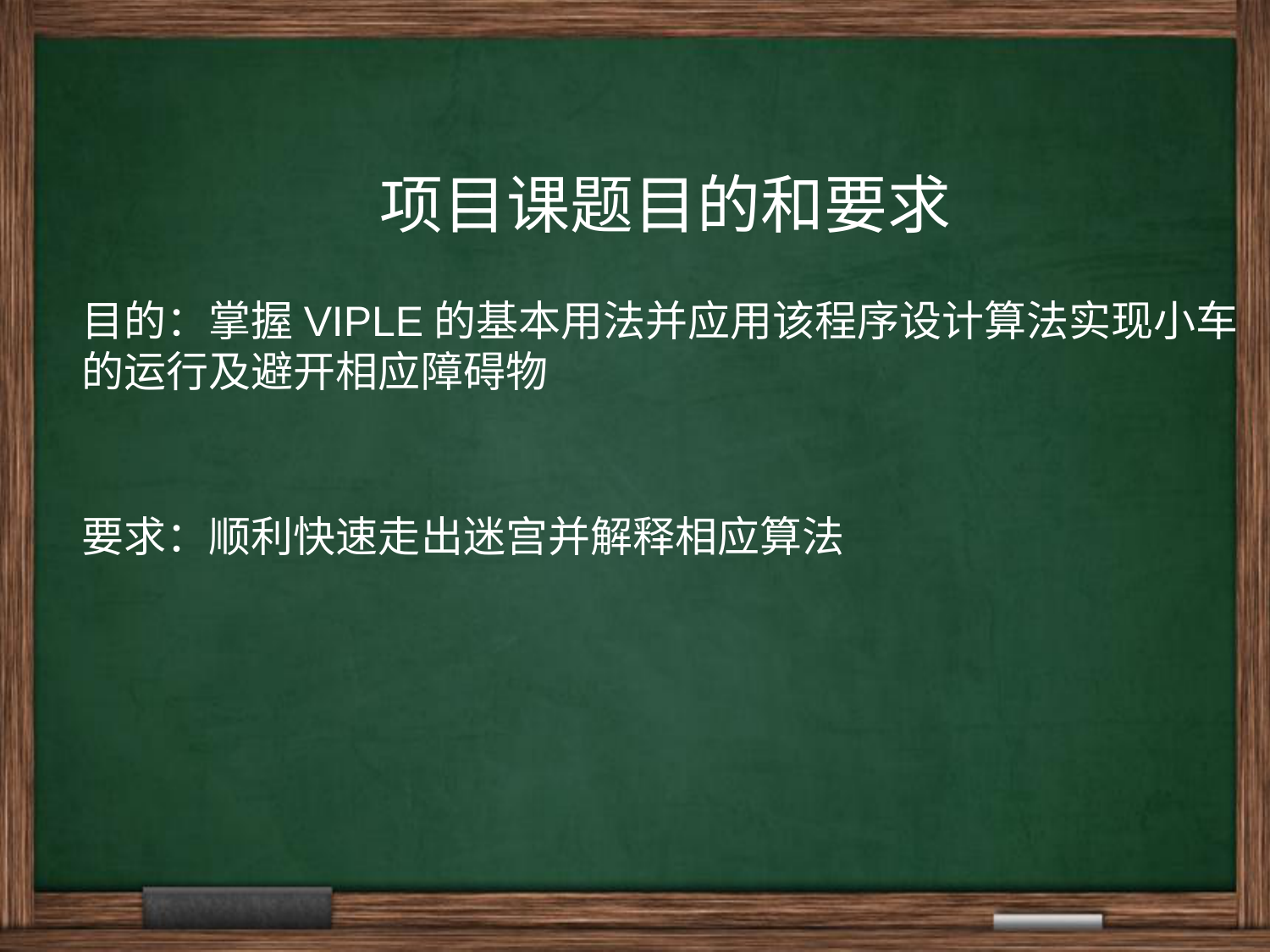

项目课题目的和要求
目的：掌握VIPLE的基本用法并应用该程序设计算法实现小车
的运行及避开相应障碍物

要求：顺利快速走出迷宫并解释相应算法